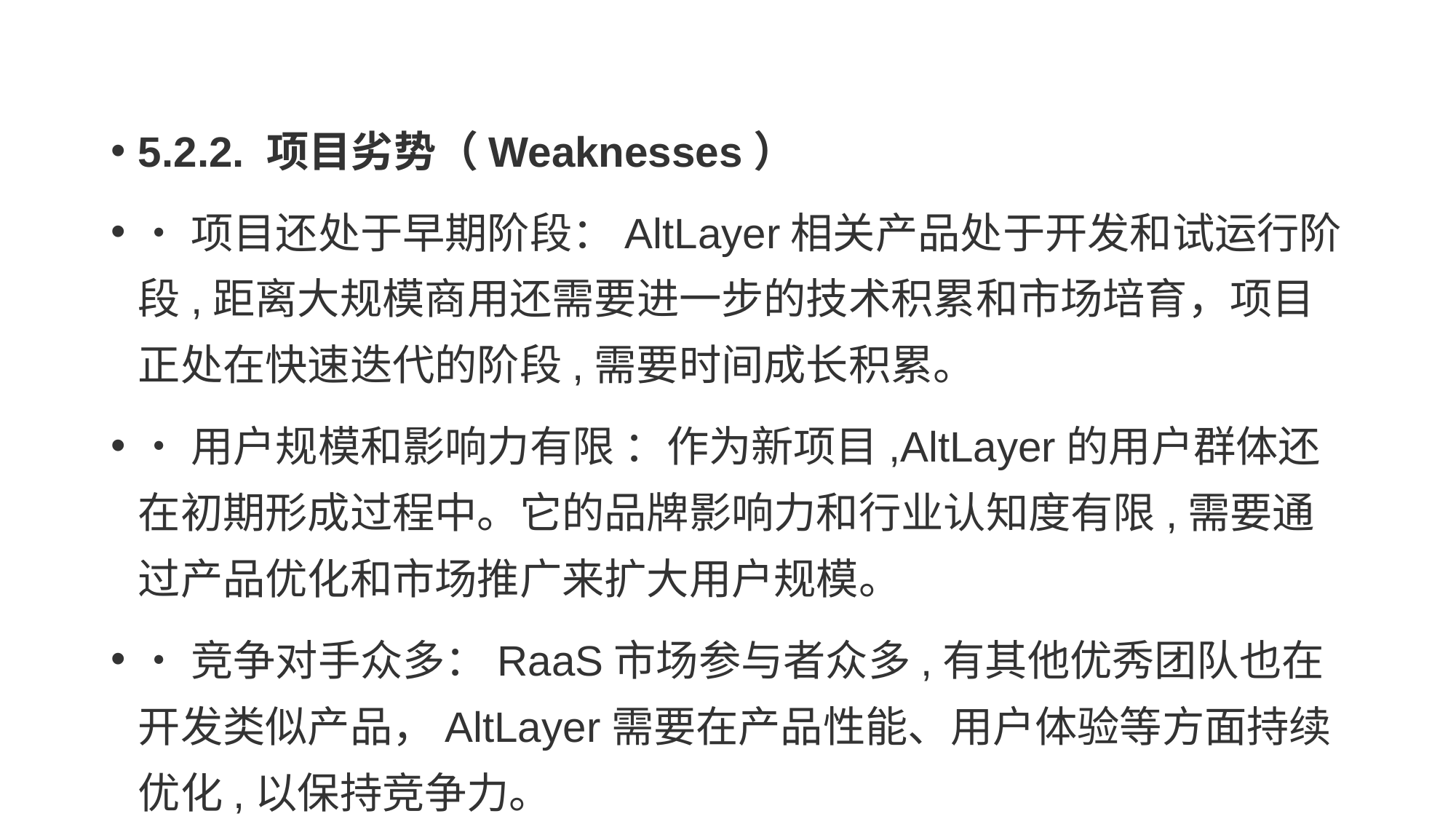

5.2.2. 项目劣势（Weaknesses）
•项目还处于早期阶段：AltLayer相关产品处于开发和试运行阶段,距离大规模商用还需要进一步的技术积累和市场培育，项目正处在快速迭代的阶段,需要时间成长积累。
•用户规模和影响力有限 ：作为新项目,AltLayer的用户群体还在初期形成过程中。它的品牌影响力和行业认知度有限,需要通过产品优化和市场推广来扩大用户规模。
•竞争对手众多：RaaS市场参与者众多,有其他优秀团队也在开发类似产品，AltLayer需要在产品性能、用户体验等方面持续优化,以保持竞争力。
•资金和资源有限 ：作为新项目,AltLayer的资金和资源配比还较低。这会对研发进程产生一定影响。需持续融资扩充资源。
除此之外，AltLayer的代币经济模型还没有公布，还有待验证，同时，在多链互操作、欺诈证明、链下性能等方面还存在技术挑战需要攻克，这些都是存在的风险。